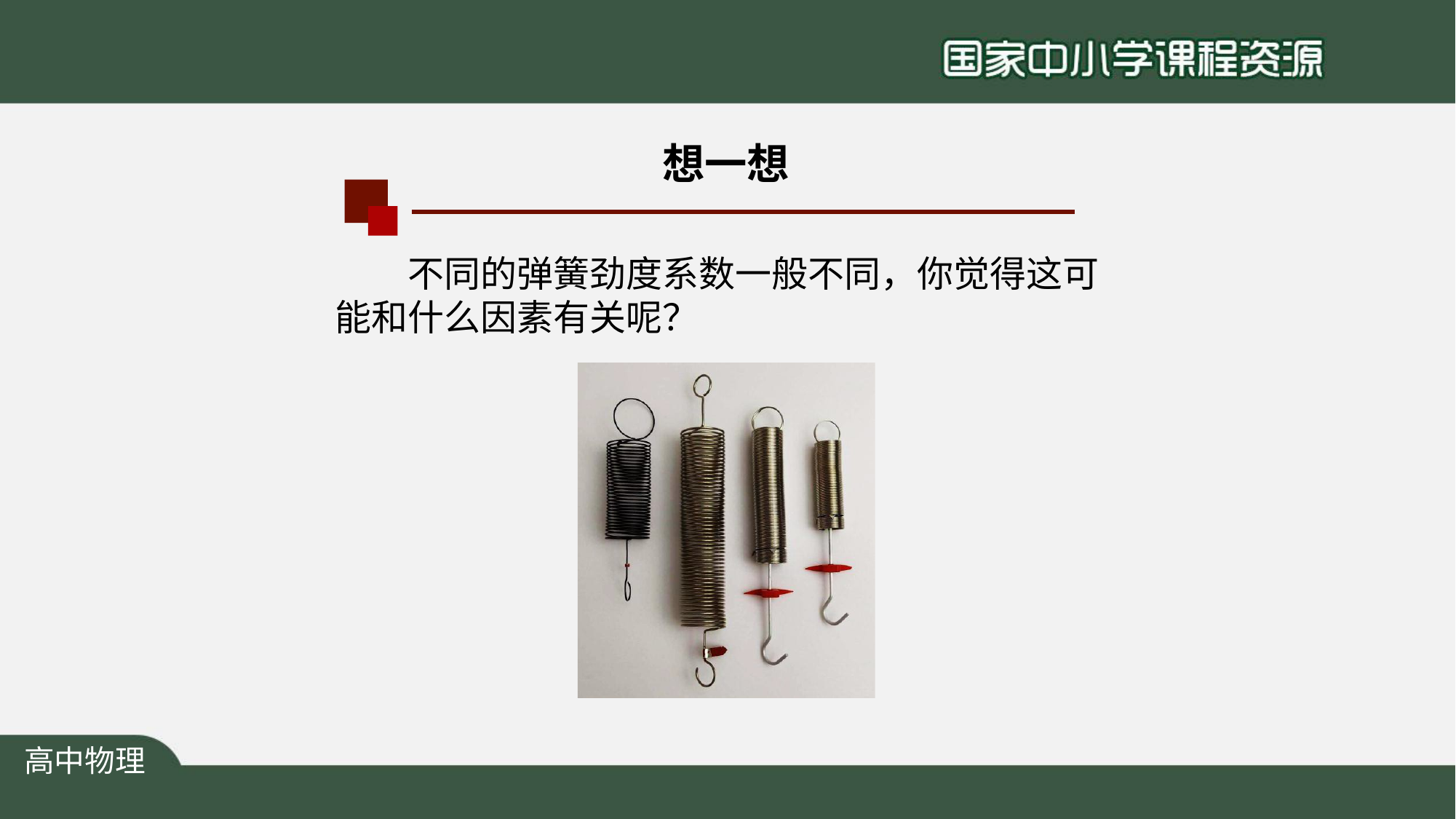

想一想

# 不同的弹簧劲度系数一般不同，你觉得这可 能和什么因素有关呢？

高中物理